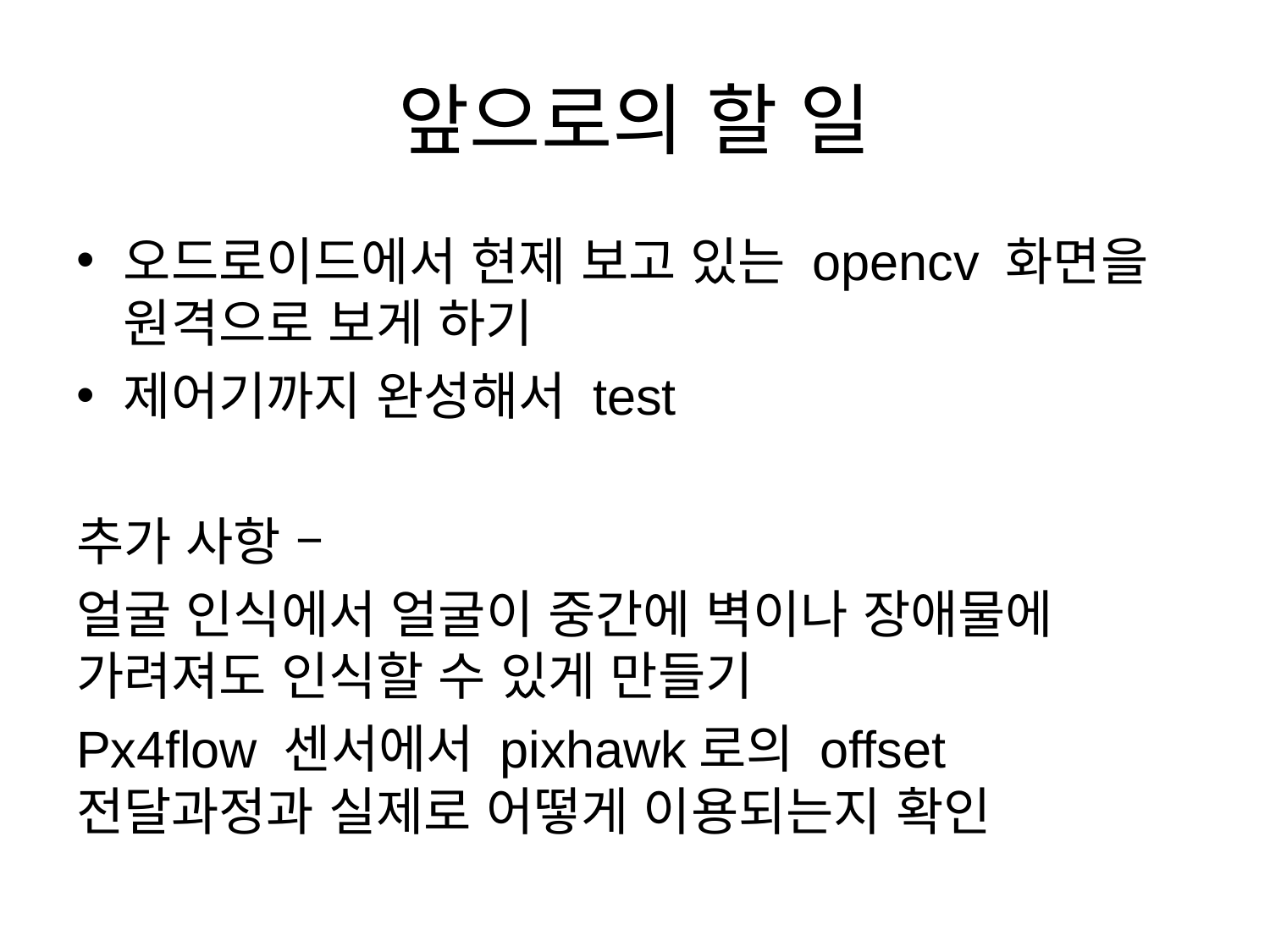

# 앞으로의 할 일
오드로이드에서 현제 보고 있는 opencv 화면을 원격으로 보게 하기
제어기까지 완성해서 test

추가 사항 –
얼굴 인식에서 얼굴이 중간에 벽이나 장애물에 가려져도 인식할 수 있게 만들기
Px4flow 센서에서 pixhawk로의 offset 전달과정과 실제로 어떻게 이용되는지 확인